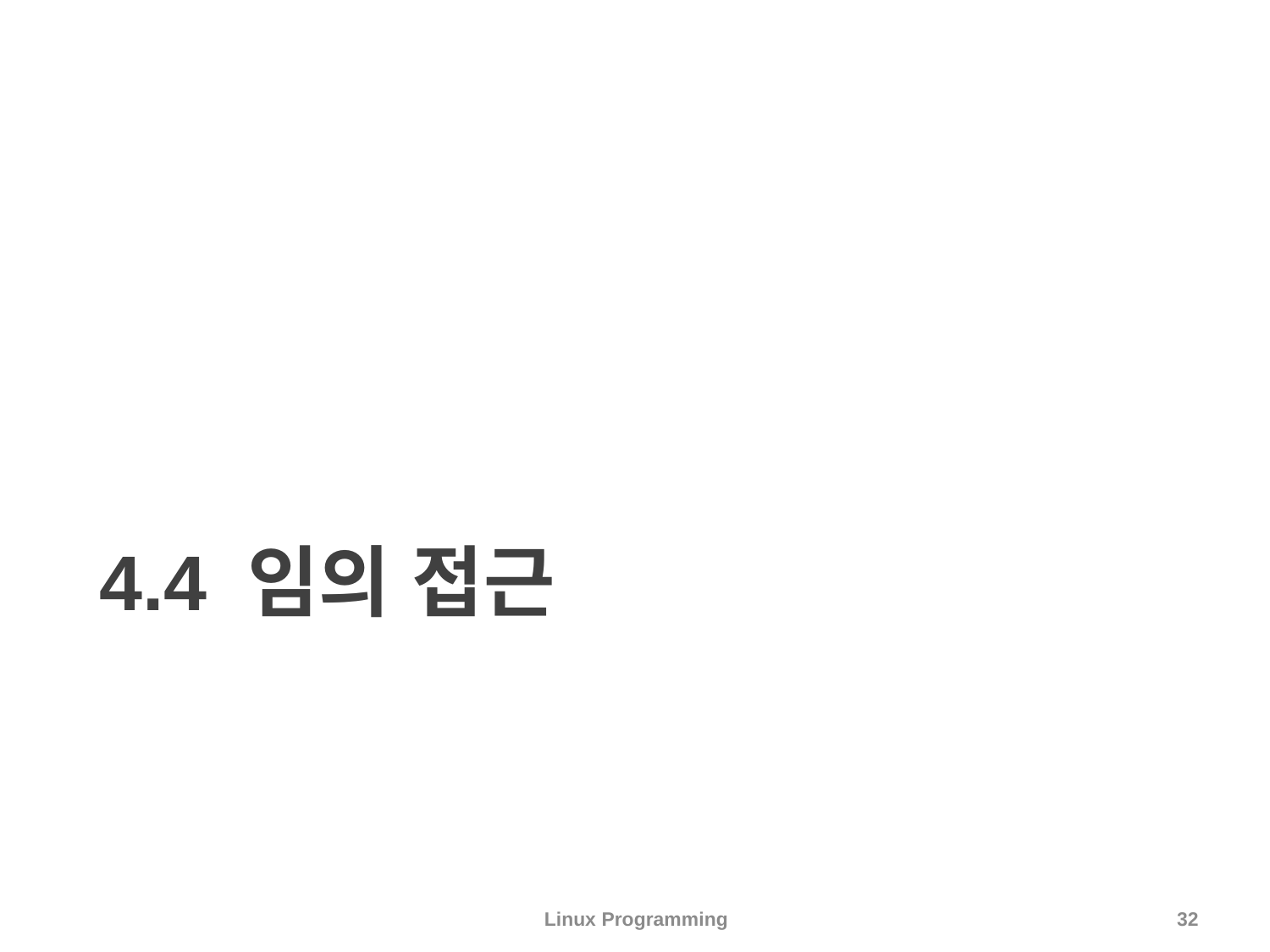

# 4.4 임의 접근

Linux Programming
32